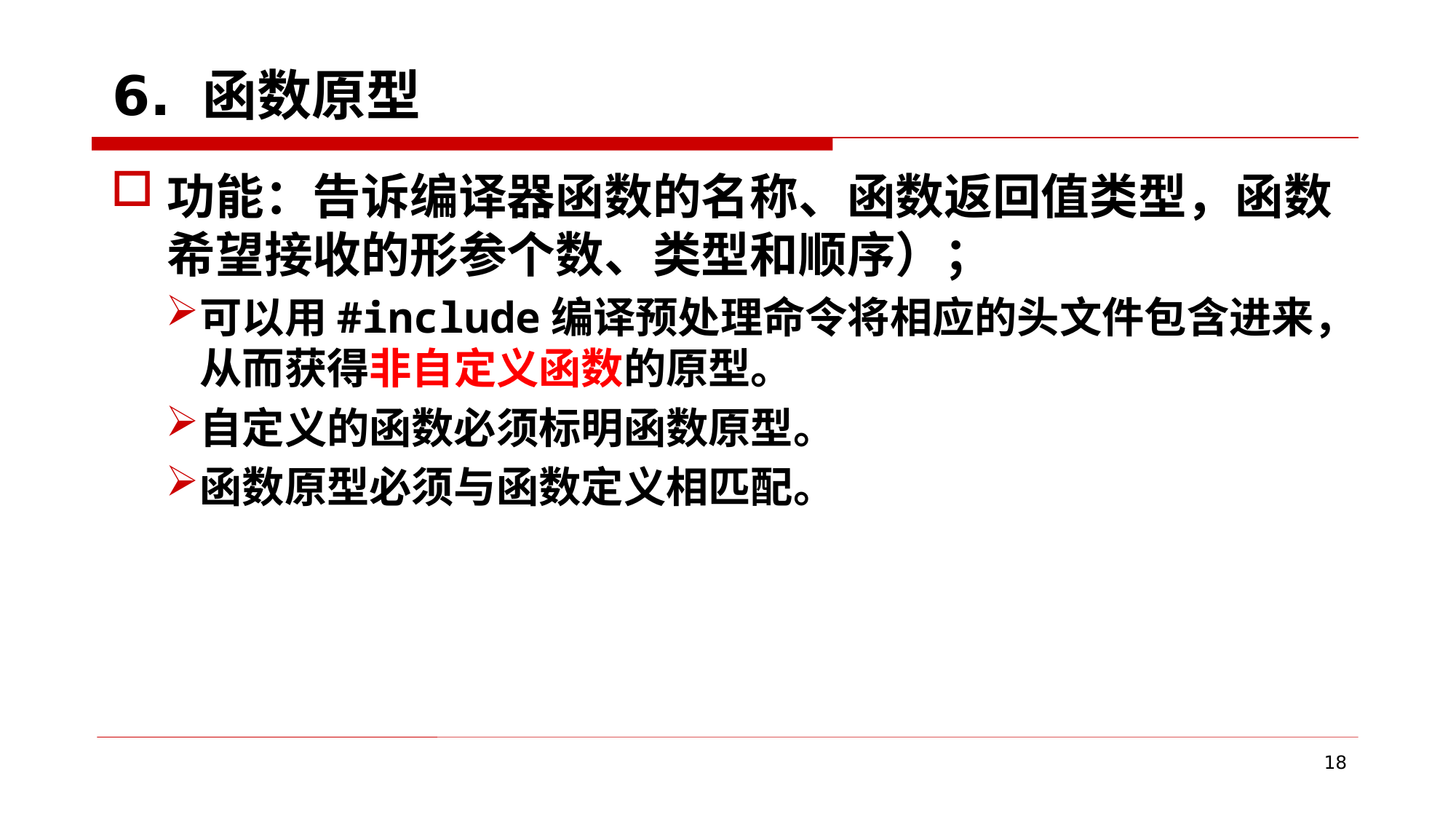

6. 函数原型
功能：告诉编译器函数的名称、函数返回值类型，函数希望接收的形参个数、类型和顺序）；
可以用#include编译预处理命令将相应的头文件包含进来，从而获得非自定义函数的原型。
自定义的函数必须标明函数原型。
函数原型必须与函数定义相匹配。

18